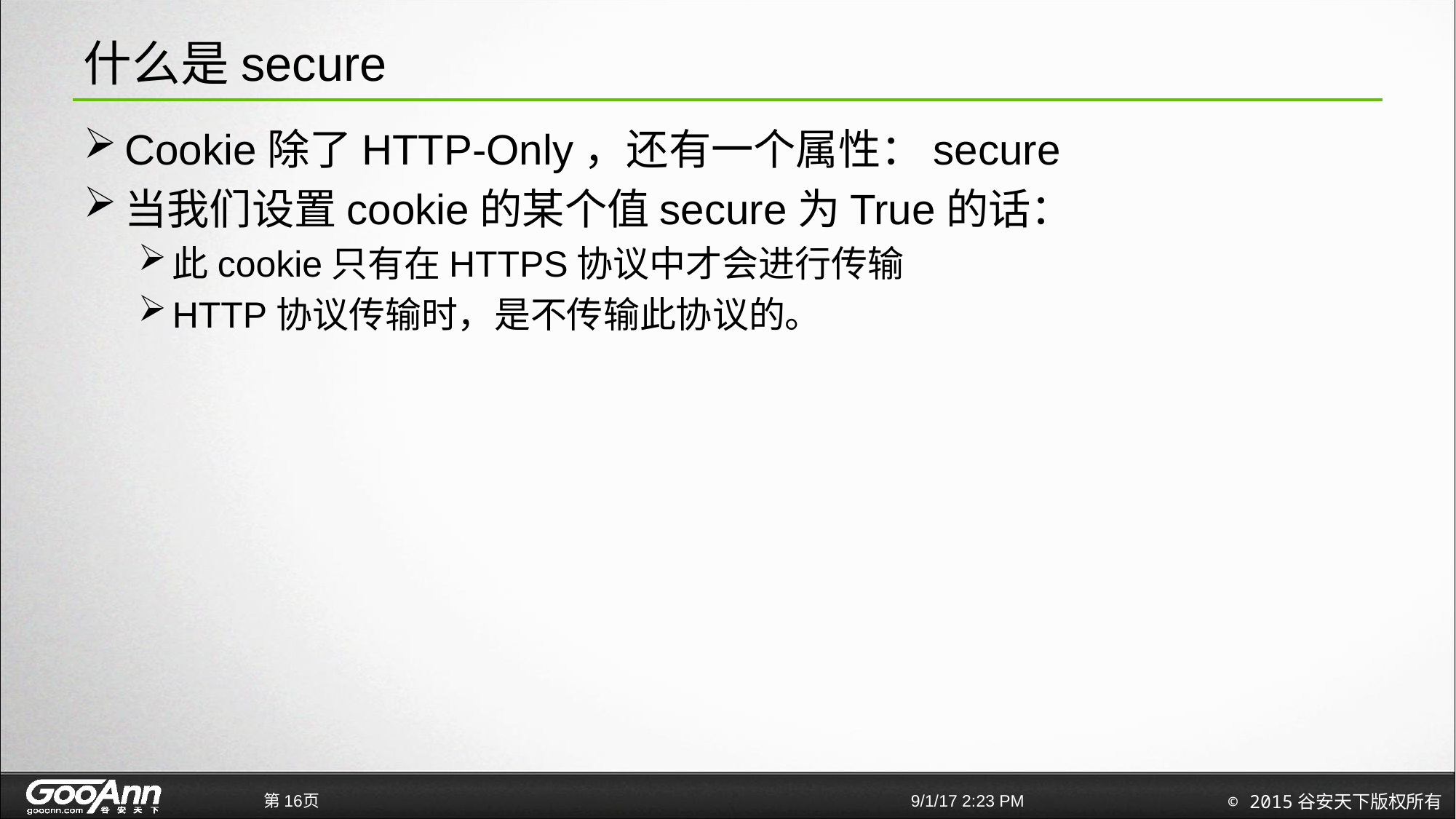

# 什么是secure
Cookie除了HTTP-Only，还有一个属性：secure
当我们设置cookie的某个值secure为True的话：
此cookie只有在HTTPS协议中才会进行传输
HTTP协议传输时，是不传输此协议的。